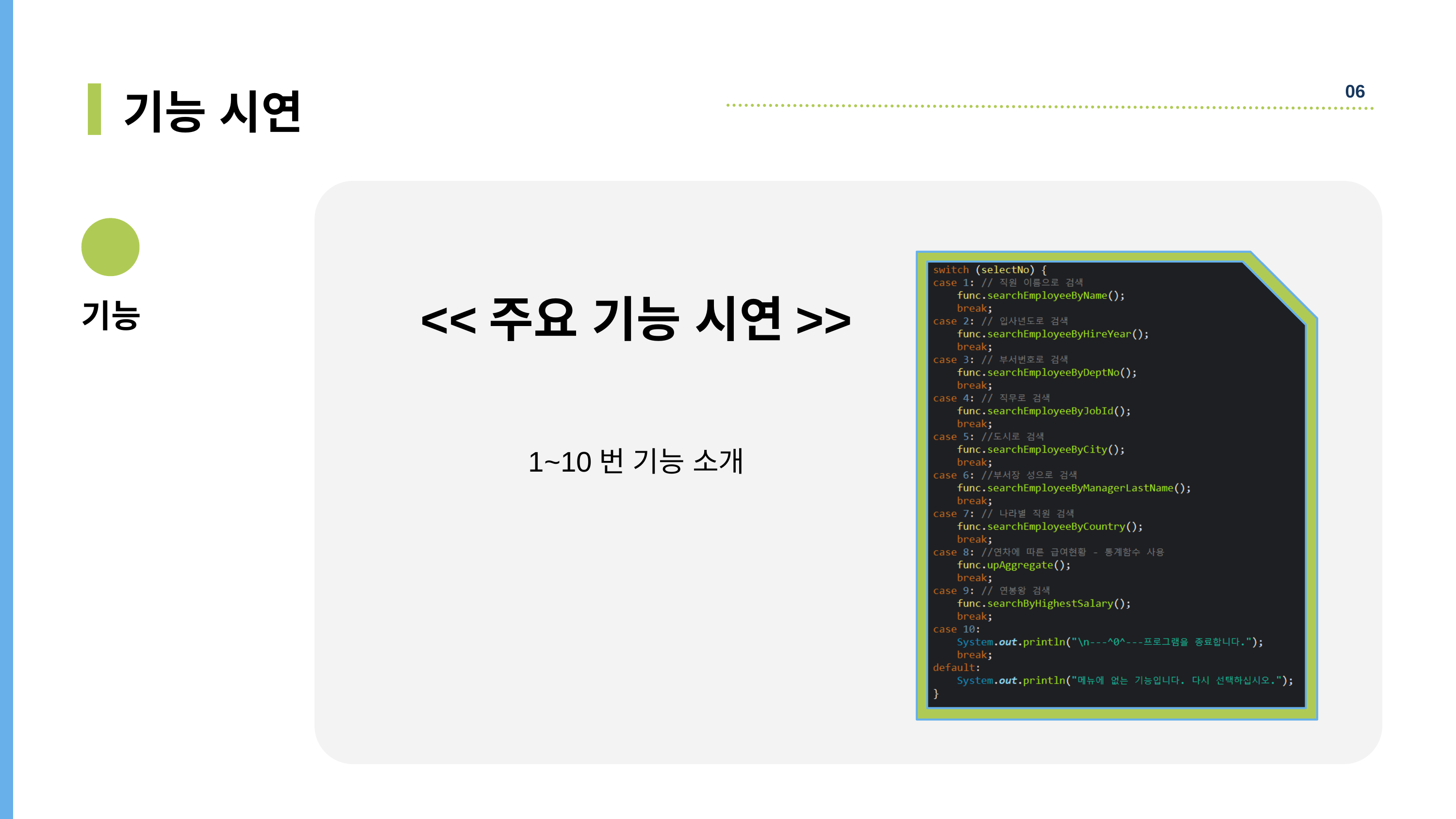

06
기능 시연

기능
<<주요 기능 시연>>
 1~10번 기능 소개